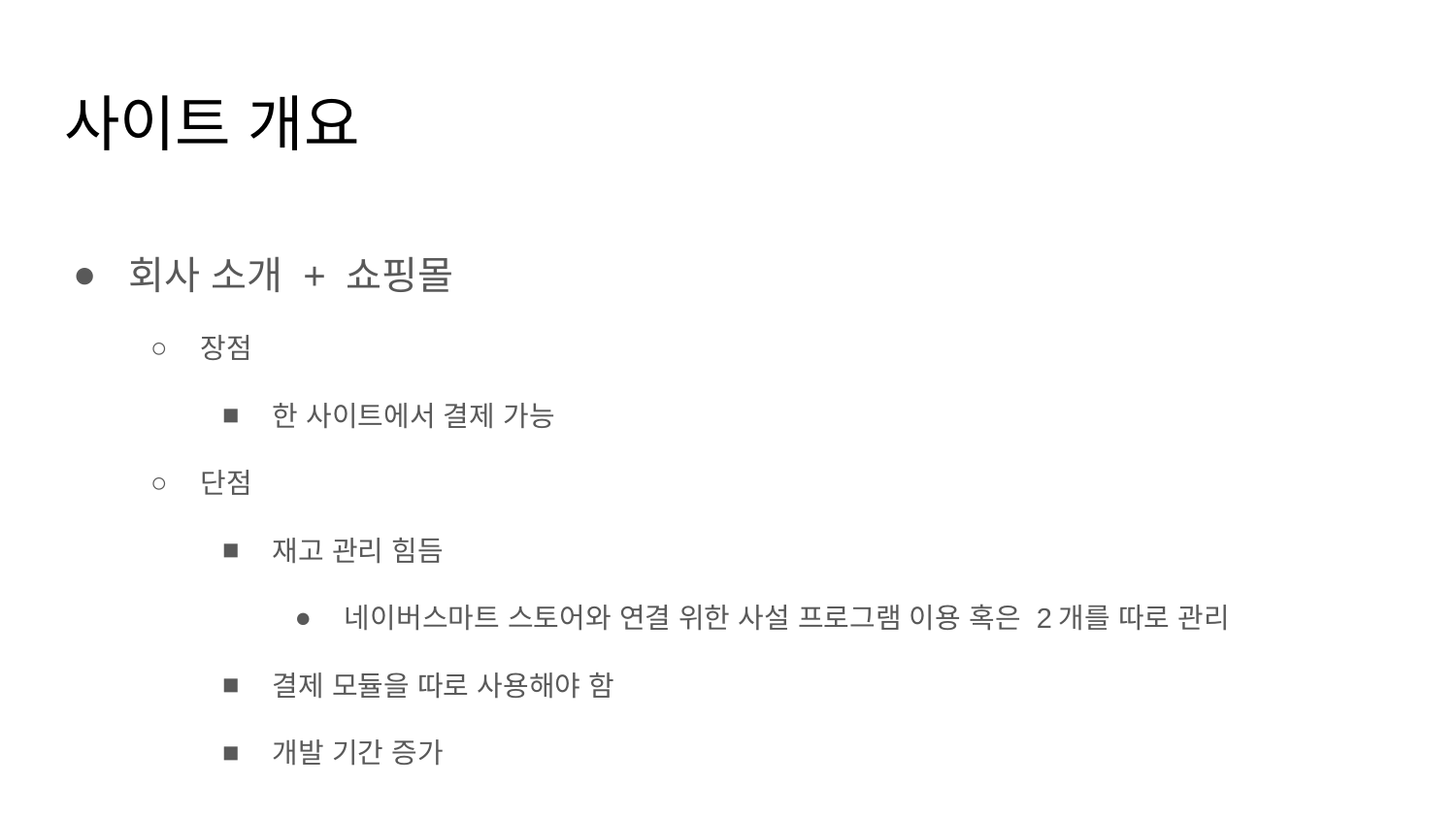

# 사이트 개요
회사 소개 + 쇼핑몰
장점
한 사이트에서 결제 가능
단점
재고 관리 힘듬
네이버스마트 스토어와 연결 위한 사설 프로그램 이용 혹은 2개를 따로 관리
결제 모듈을 따로 사용해야 함
개발 기간 증가